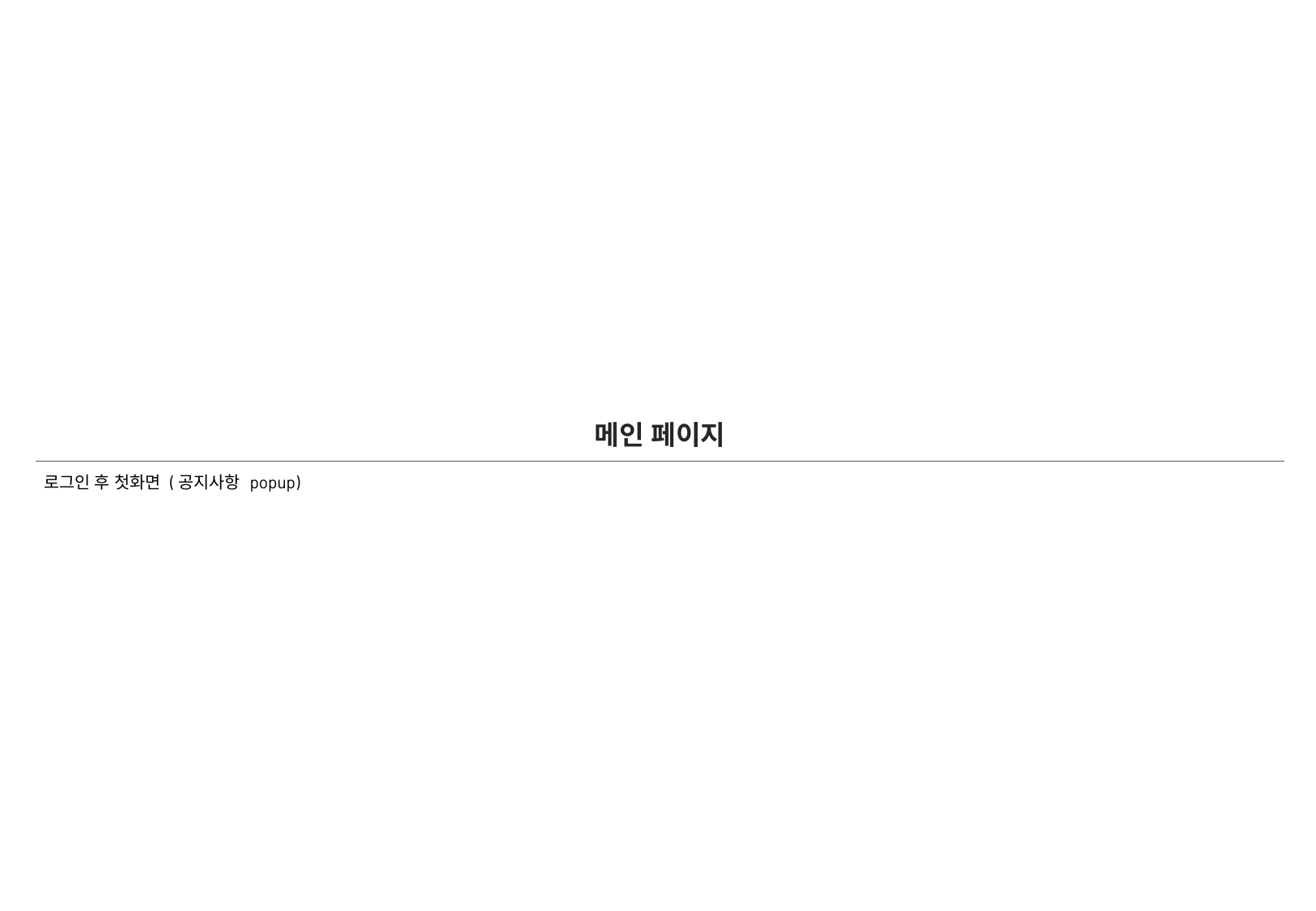

| 메인 페이지 |
| --- |
| 로그인 후 첫화면 (공지사항 popup) |